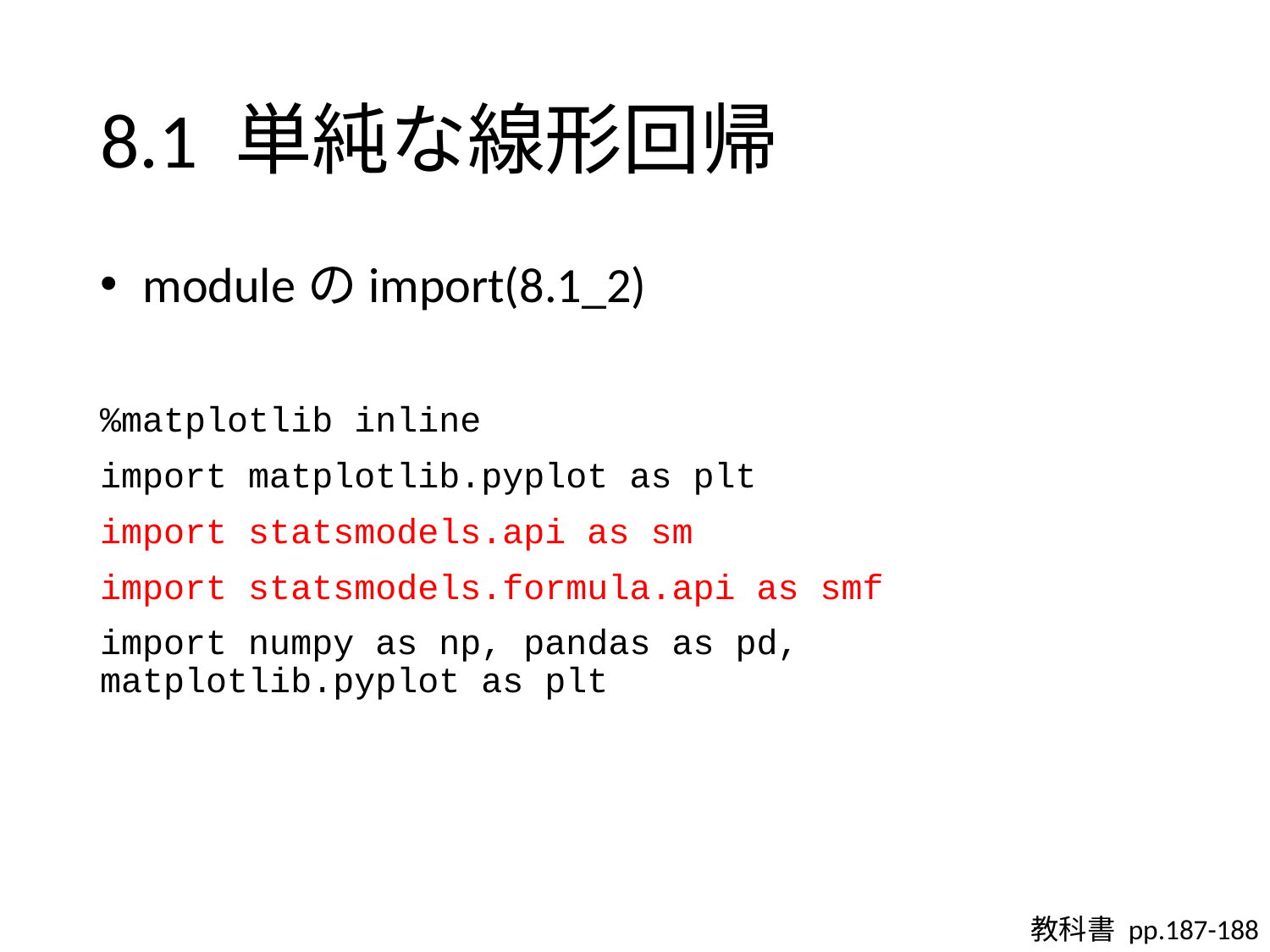

# 8.1 単純な線形回帰
 moduleのimport(8.1_2)

%matplotlib inline
import matplotlib.pyplot as plt
import statsmodels.api as sm
import statsmodels.formula.api as smf
import numpy as np, pandas as pd, matplotlib.pyplot as plt
教科書 pp.187-188